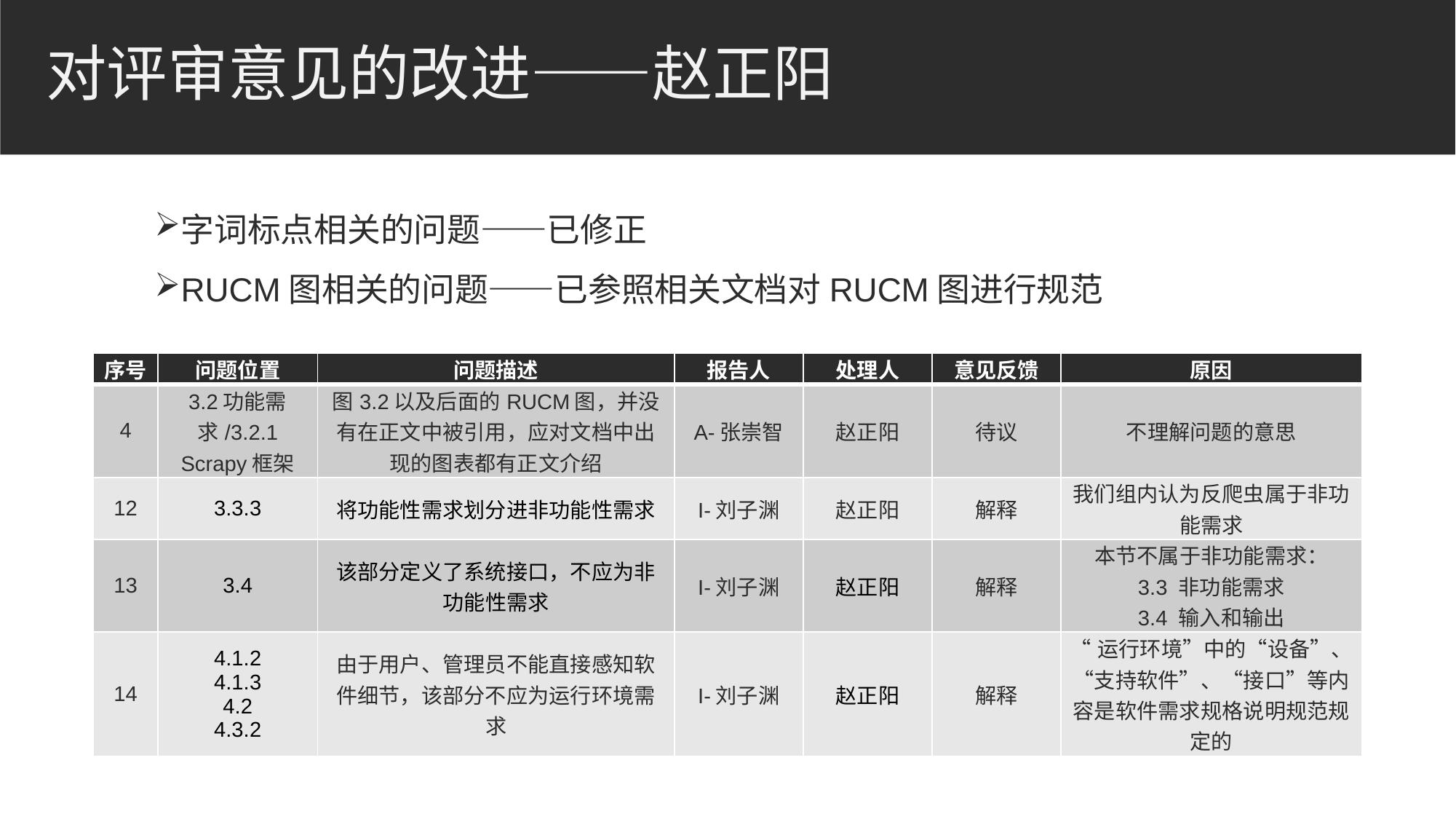

# 对评审意见的改进——赵正阳
字词标点相关的问题——已修正
RUCM图相关的问题——已参照相关文档对RUCM图进行规范
| 序号 | 问题位置 | 问题描述 | 报告人 | 处理人 | 意见反馈 | 原因 |
| --- | --- | --- | --- | --- | --- | --- |
| 4 | 3.2功能需求/3.2.1 Scrapy框架 | 图3.2以及后面的RUCM图，并没有在正文中被引用，应对文档中出现的图表都有正文介绍 | A-张崇智 | 赵正阳 | 待议 | 不理解问题的意思 |
| 12 | 3.3.3 | 将功能性需求划分进非功能性需求 | I-刘子渊 | 赵正阳 | 解释 | 我们组内认为反爬虫属于非功能需求 |
| 13 | 3.4 | 该部分定义了系统接口，不应为非功能性需求 | I-刘子渊 | 赵正阳 | 解释 | 本节不属于非功能需求： 3.3 非功能需求 3.4 输入和输出 |
| 14 | 4.1.2 4.1.3 4.2 4.3.2 | 由于用户、管理员不能直接感知软件细节，该部分不应为运行环境需求 | I-刘子渊 | 赵正阳 | 解释 | “运行环境”中的“设备”、“支持软件”、“接口”等内容是软件需求规格说明规范规定的 |